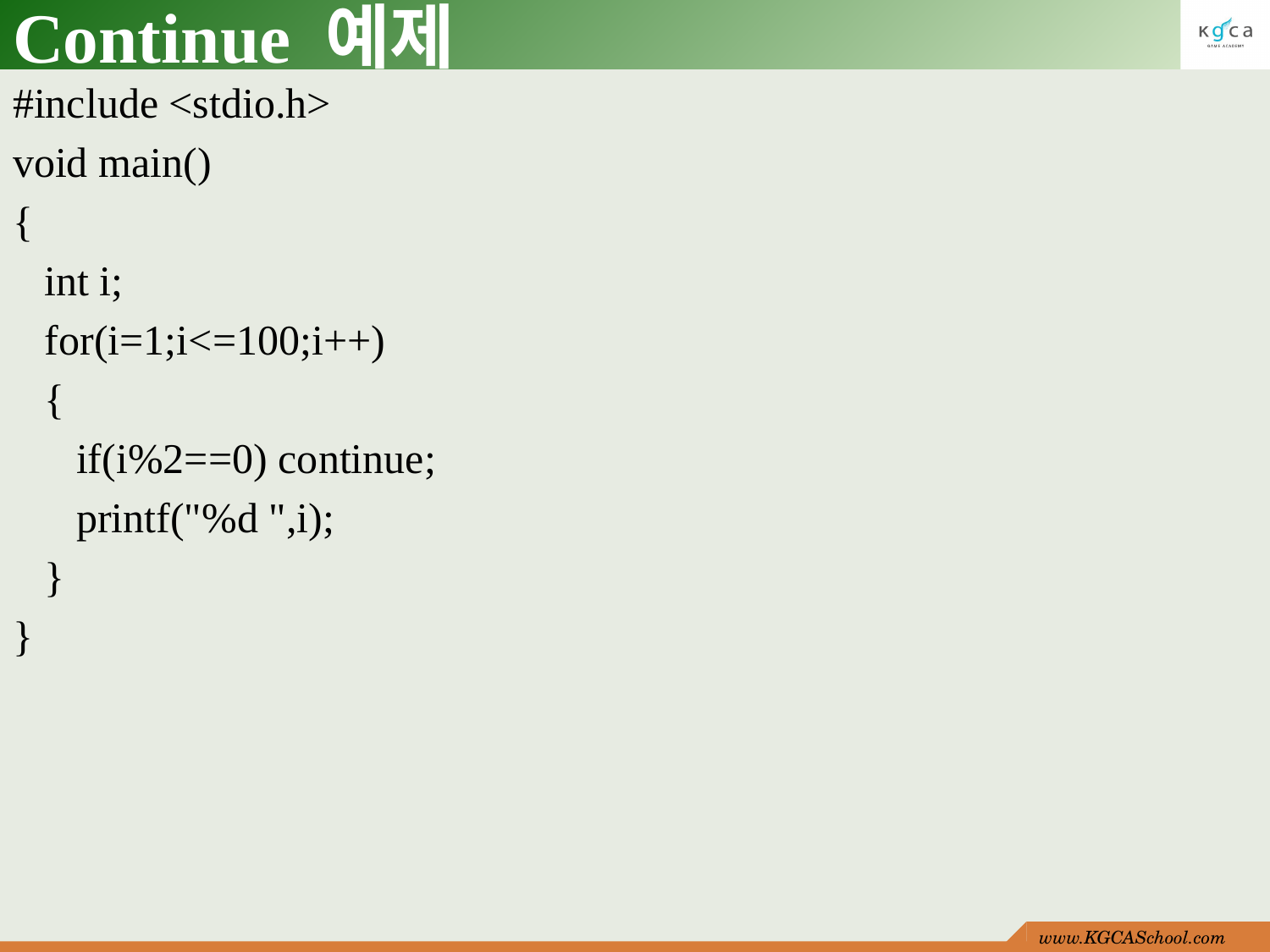

# Continue 예제
#include <stdio.h>
void main()
{
   int i;
   for(i=1;i<=100;i++)
   {
      if(i%2==0) continue;
      printf("%d ",i);
   }
}